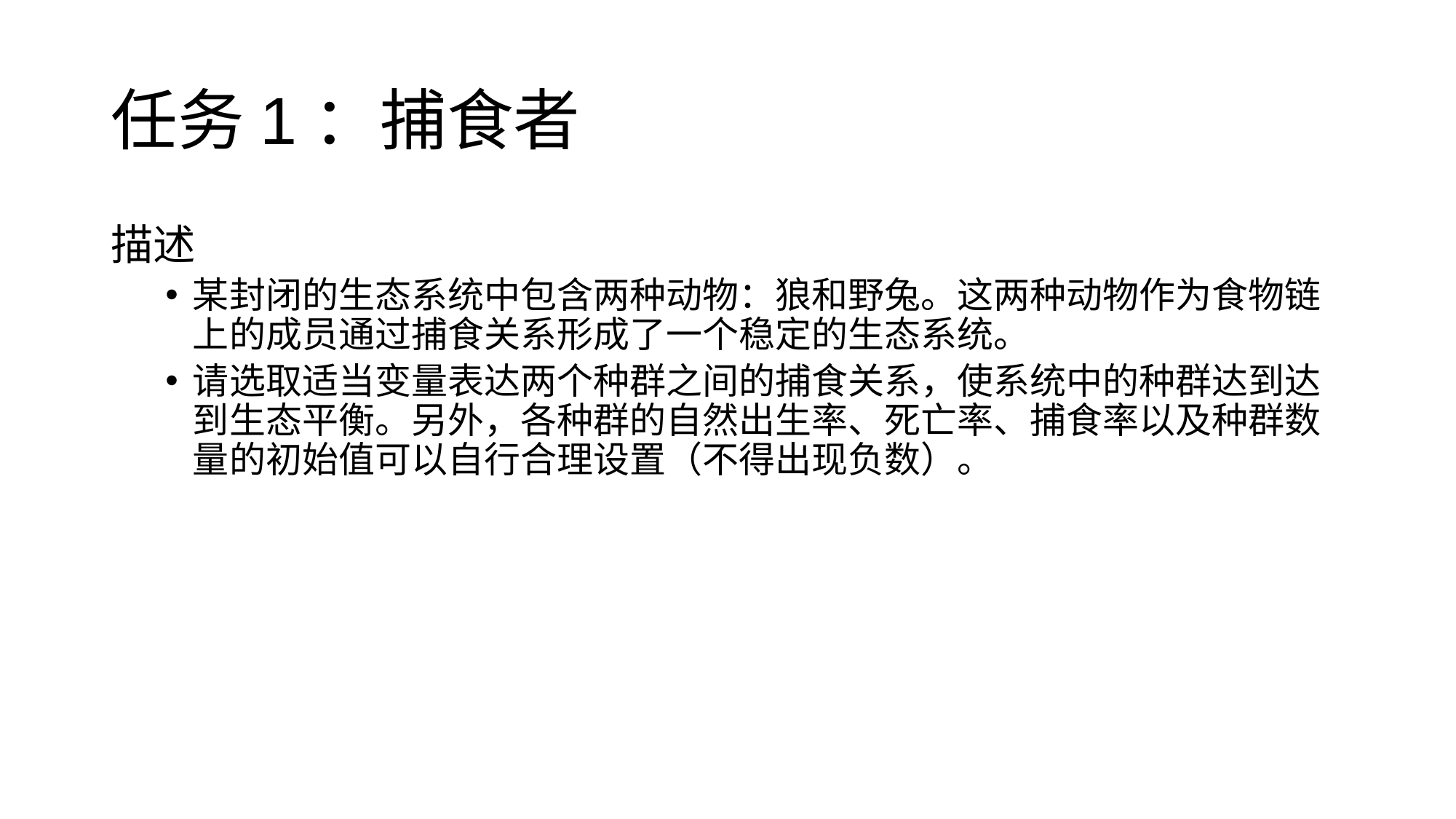

# 任务1：捕食者
描述
某封闭的生态系统中包含两种动物：狼和野兔。这两种动物作为食物链上的成员通过捕食关系形成了一个稳定的生态系统。
请选取适当变量表达两个种群之间的捕食关系，使系统中的种群达到达到生态平衡。另外，各种群的自然出生率、死亡率、捕食率以及种群数量的初始值可以自行合理设置（不得出现负数）。